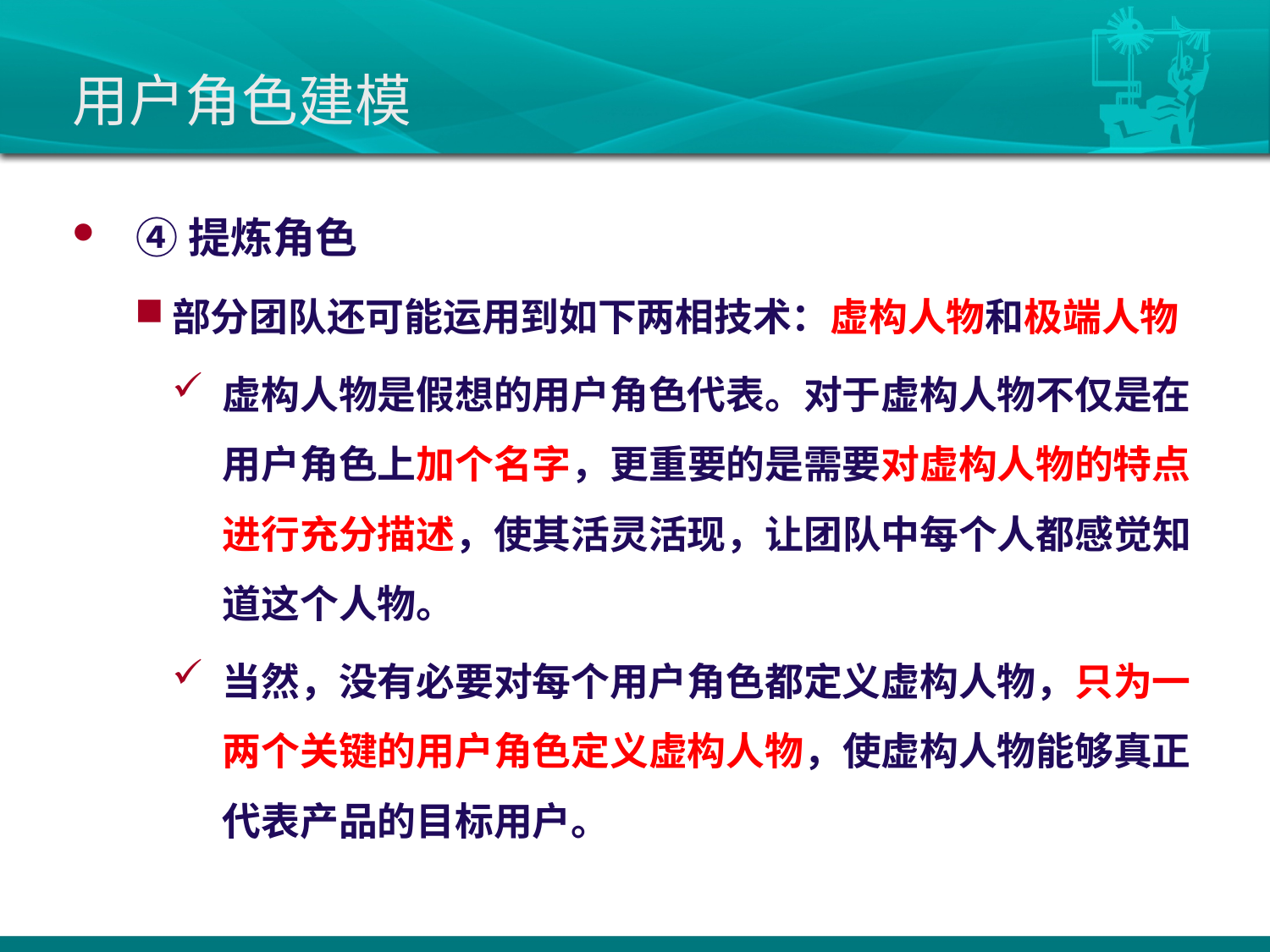

# 用户角色建模
④提炼角色
部分团队还可能运用到如下两相技术：虚构人物和极端人物
虚构人物是假想的用户角色代表。对于虚构人物不仅是在用户角色上加个名字，更重要的是需要对虚构人物的特点进行充分描述，使其活灵活现，让团队中每个人都感觉知道这个人物。
当然，没有必要对每个用户角色都定义虚构人物，只为一两个关键的用户角色定义虚构人物，使虚构人物能够真正代表产品的目标用户。